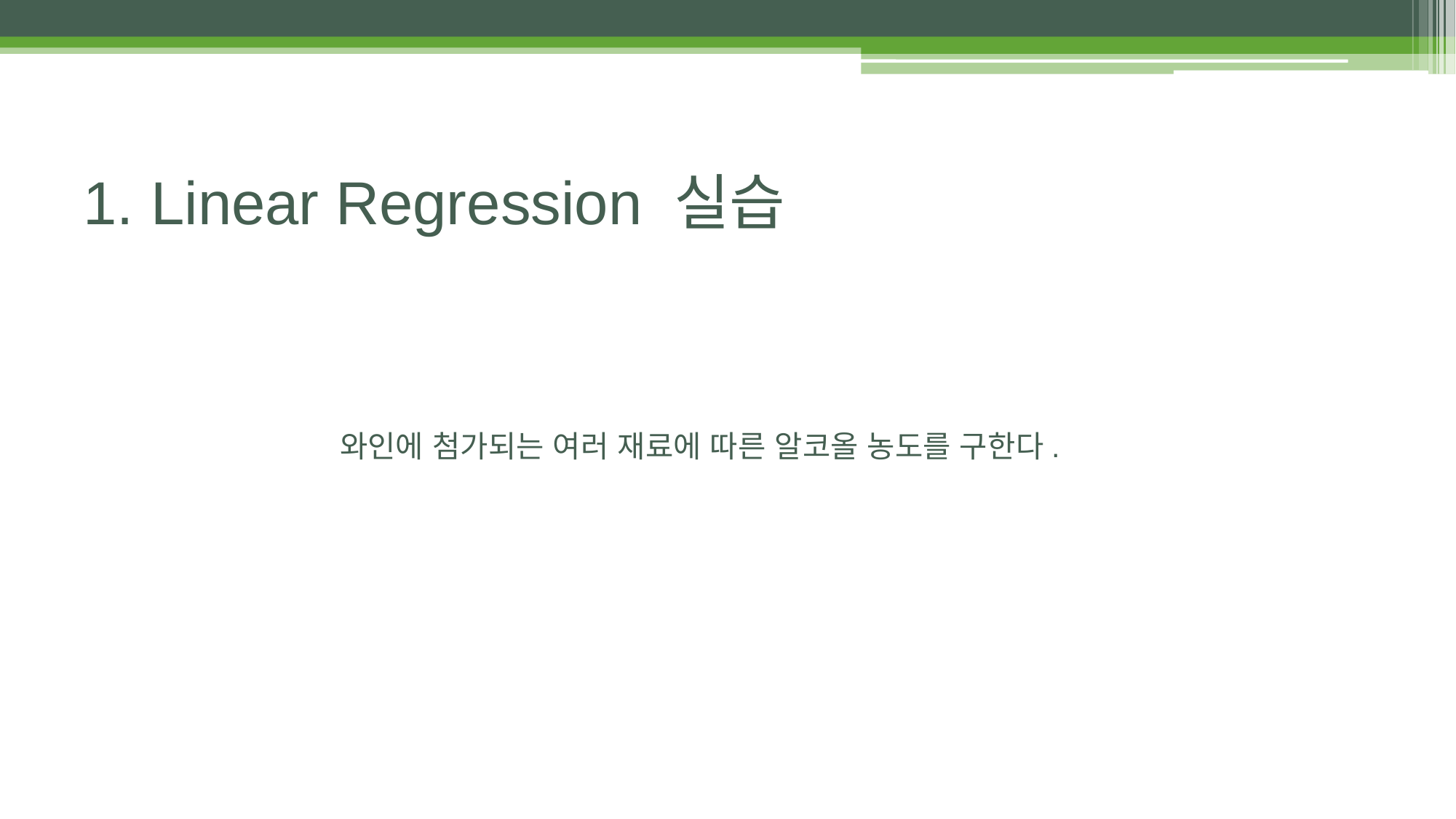

# 1. Linear Regression 실습
  와인에 첨가되는 여러 재료에 따른 알코올 농도를 구한다.